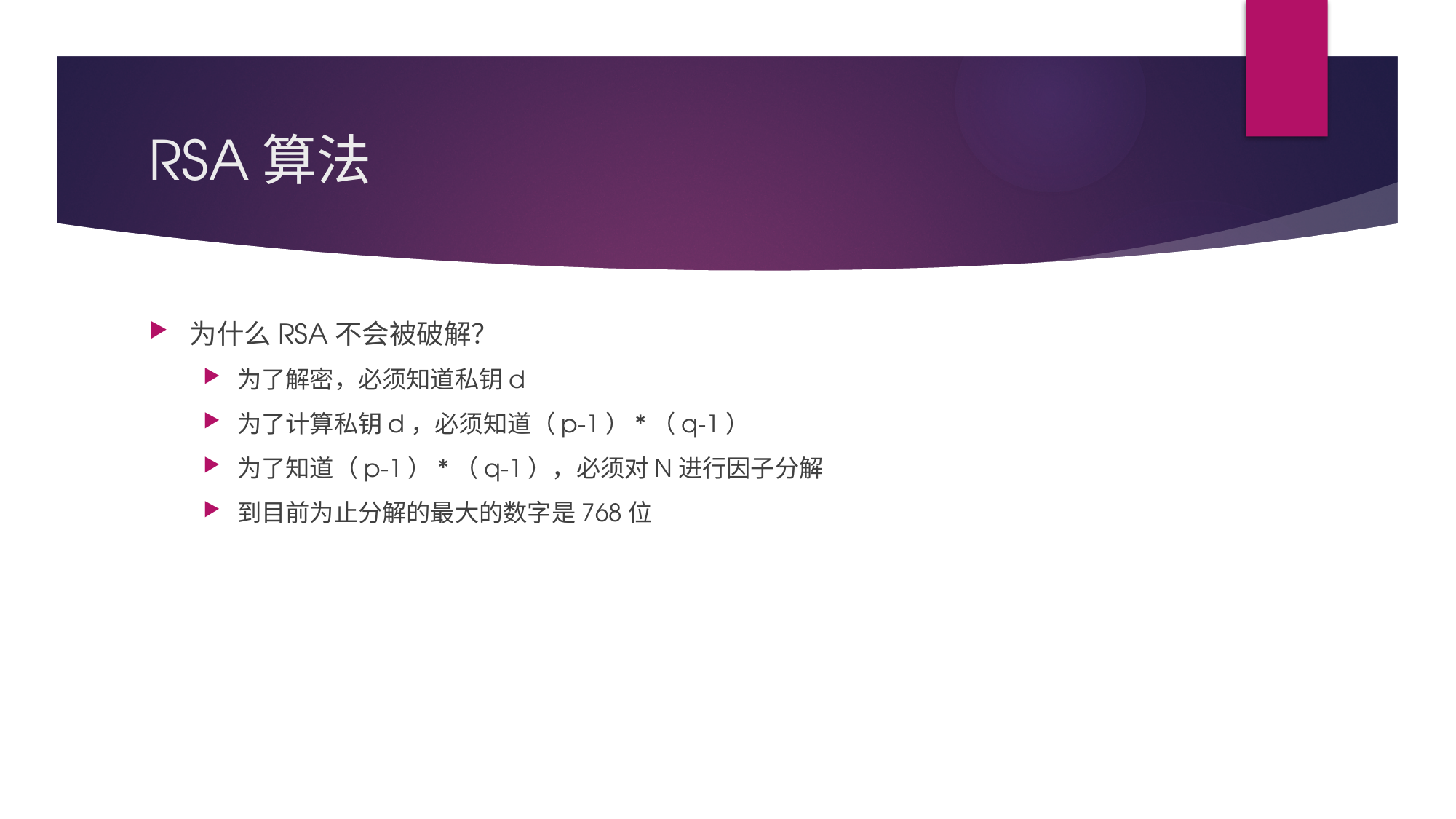

# RSA算法
为什么RSA不会被破解？
为了解密，必须知道私钥d
为了计算私钥d，必须知道（p-1）*（q-1）
为了知道（p-1）*（q-1），必须对N进行因子分解
到目前为止分解的最大的数字是768位